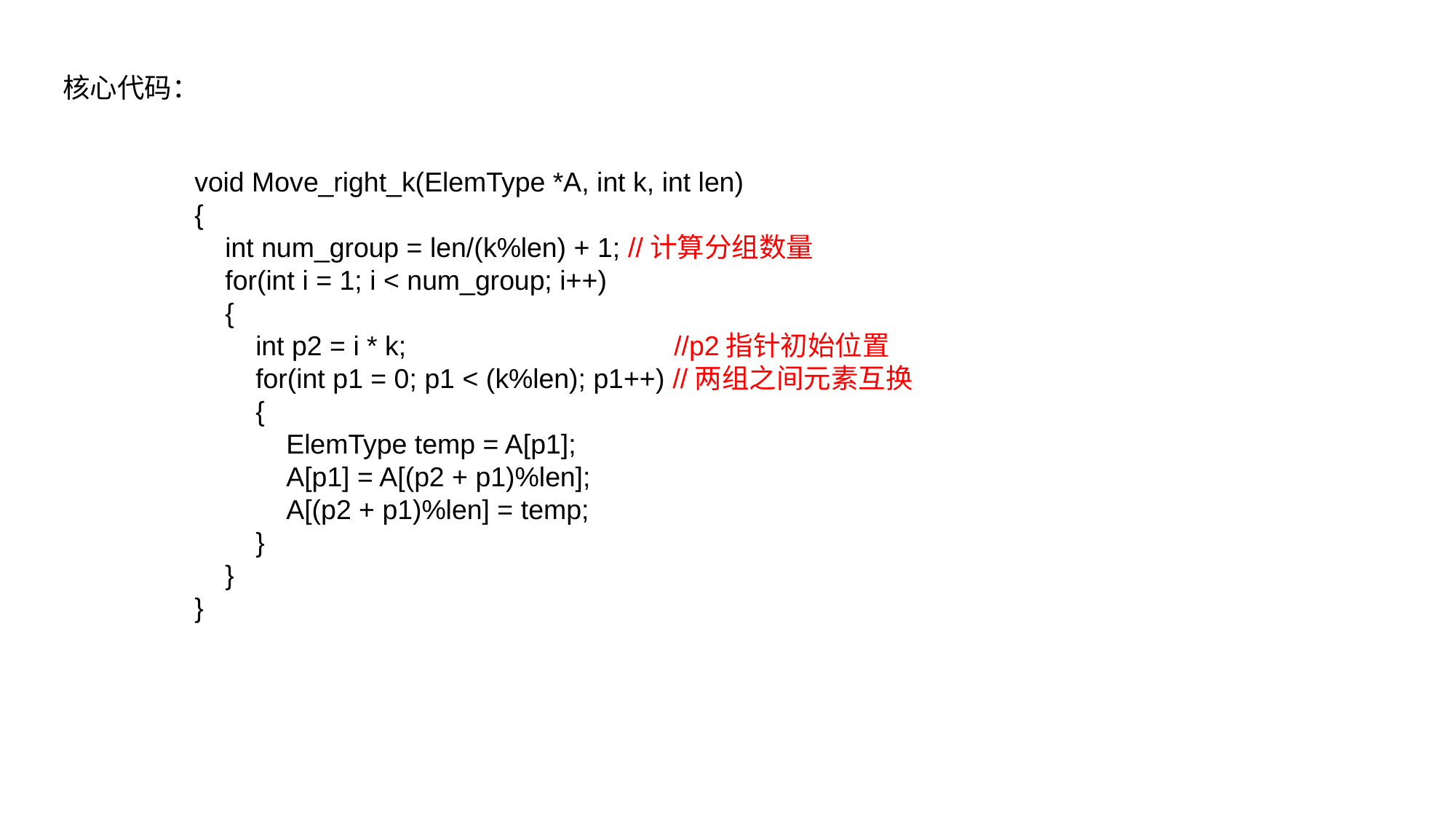

核心代码：
void Move_right_k(ElemType *A, int k, int len)
{
    int num_group = len/(k%len) + 1; //计算分组数量
    for(int i = 1; i < num_group; i++)
    {
        int p2 = i * k;                                   //p2指针初始位置
        for(int p1 = 0; p1 < (k%len); p1++) //两组之间元素互换
        {
            ElemType temp = A[p1];
            A[p1] = A[(p2 + p1)%len];
            A[(p2 + p1)%len] = temp;
        }
    }
}